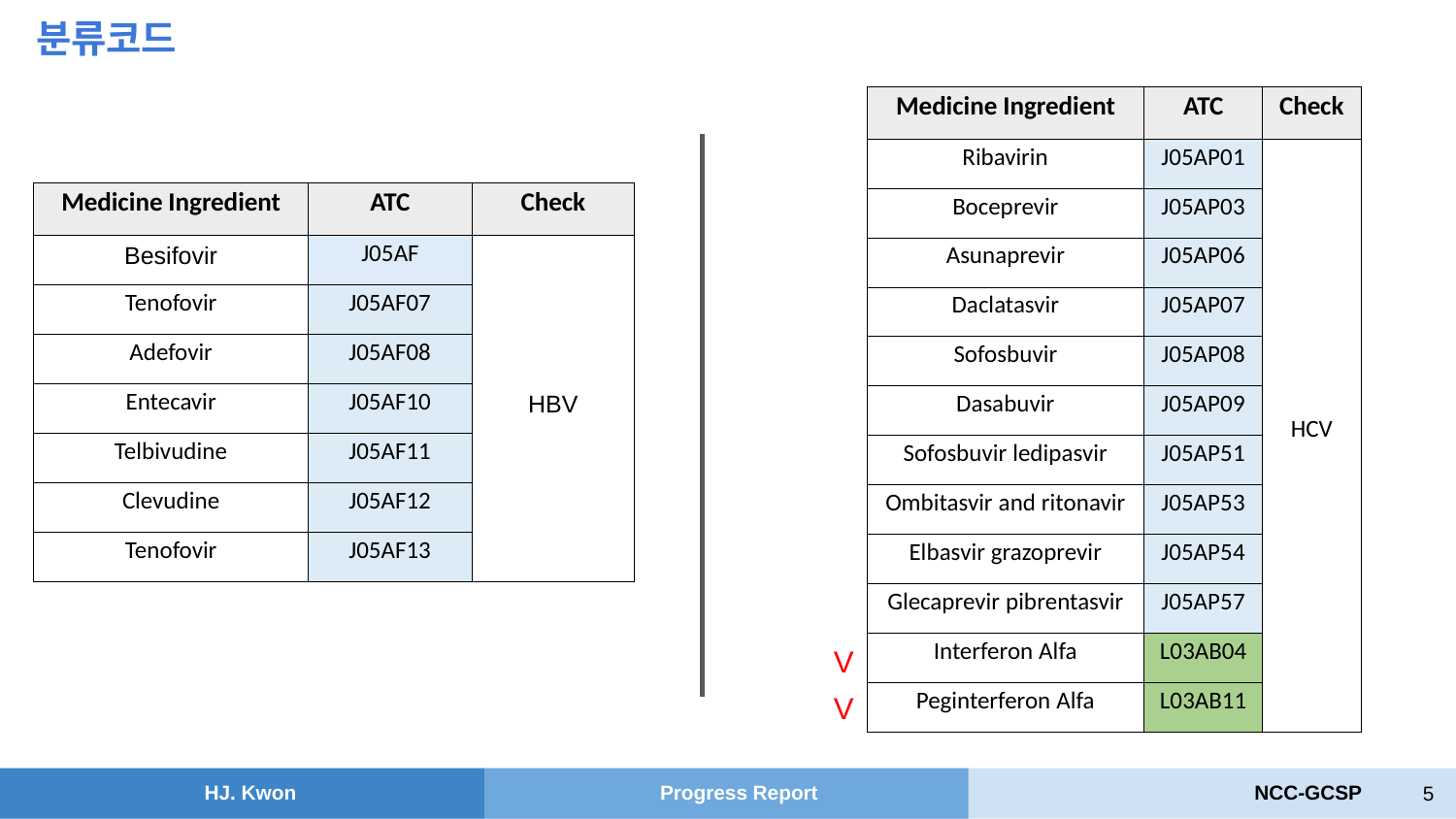

분류코드
| Medicine Ingredient | ATC | Check |
| --- | --- | --- |
| Ribavirin | J05AP01 | HCV |
| Boceprevir | J05AP03 |  |
| Asunaprevir | J05AP06 |  |
| Daclatasvir | J05AP07 |  |
| Sofosbuvir | J05AP08 |  |
| Dasabuvir | J05AP09 |  |
| Sofosbuvir ledipasvir | J05AP51 |  |
| Ombitasvir and ritonavir | J05AP53 |  |
| Elbasvir grazoprevir | J05AP54 |  |
| Glecaprevir pibrentasvir | J05AP57 |  |
| Interferon Alfa | L03AB04 |  |
| Peginterferon Alfa | L03AB11 |  |
| Medicine Ingredient | ATC | Check |
| --- | --- | --- |
| Besifovir | J05AF | HBV |
| Tenofovir | J05AF07 |  |
| Adefovir | J05AF08 |  |
| Entecavir | J05AF10 |  |
| Telbivudine | J05AF11 |  |
| Clevudine | J05AF12 |  |
| ​Tenofovir | J05AF13 |  |
V
V
5
HJ. Kwon
Progress Report
NCC-GCSP